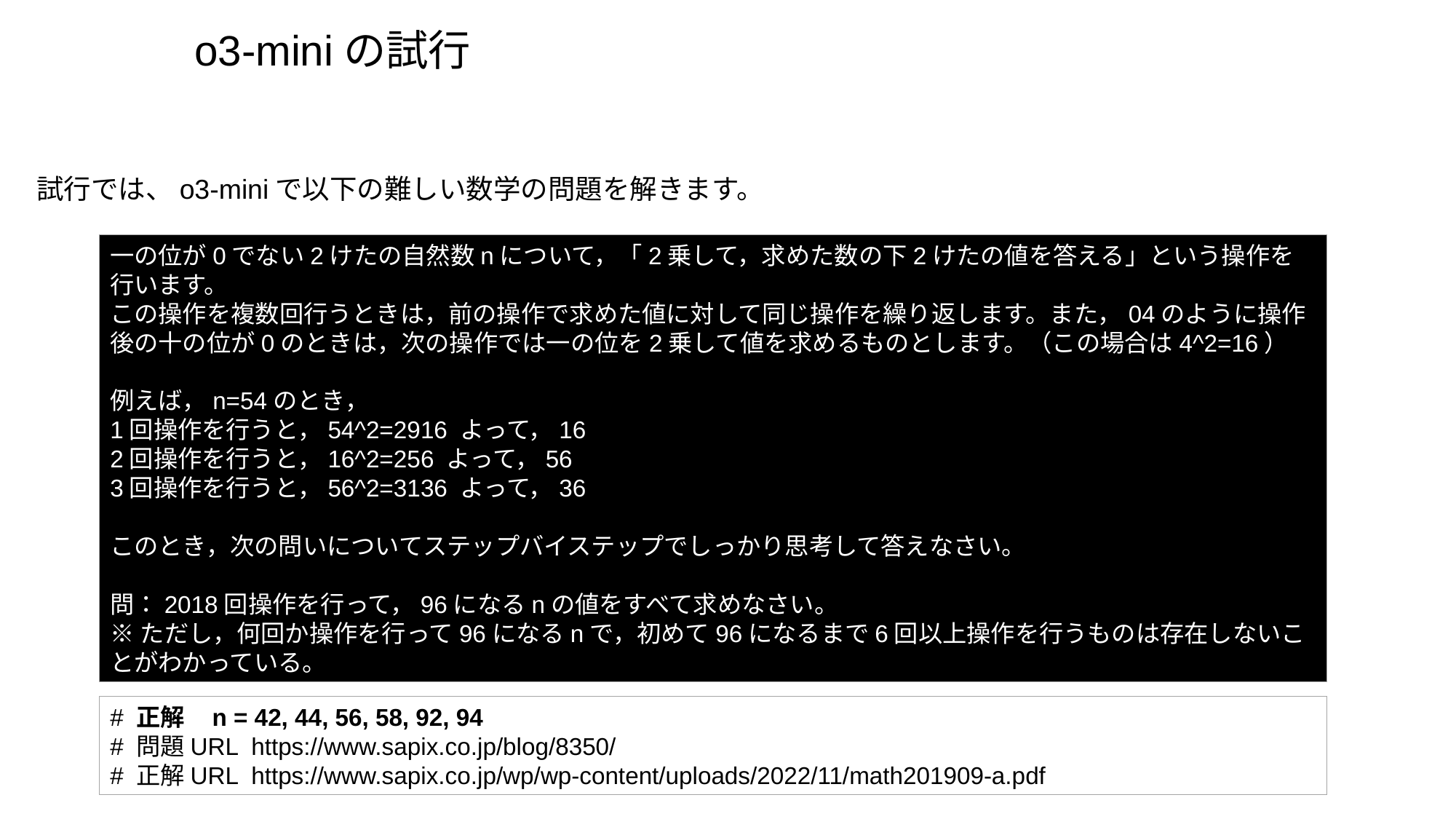

o3-miniの試行
試行では、o3-miniで以下の難しい数学の問題を解きます。
一の位が0でない2けたの自然数nについて，「2乗して，求めた数の下2けたの値を答える」という操作を行います。
この操作を複数回行うときは，前の操作で求めた値に対して同じ操作を繰り返します。また，04のように操作後の十の位が0のときは，次の操作では一の位を2乗して値を求めるものとします。（この場合は4^2=16）

例えば，n=54のとき，
1回操作を行うと，54^2=2916 よって，16
2回操作を行うと，16^2=256 よって，56
3回操作を行うと，56^2=3136 よって，36

このとき，次の問いについてステップバイステップでしっかり思考して答えなさい。

問：2018回操作を行って，96になるnの値をすべて求めなさい。
※ただし，何回か操作を行って96になるnで，初めて96になるまで6回以上操作を行うものは存在しないことがわかっている。
# 正解    n = 42, 44, 56, 58, 92, 94
# 問題URL  https://www.sapix.co.jp/blog/8350/
# 正解URL  https://www.sapix.co.jp/wp/wp-content/uploads/2022/11/math201909-a.pdf